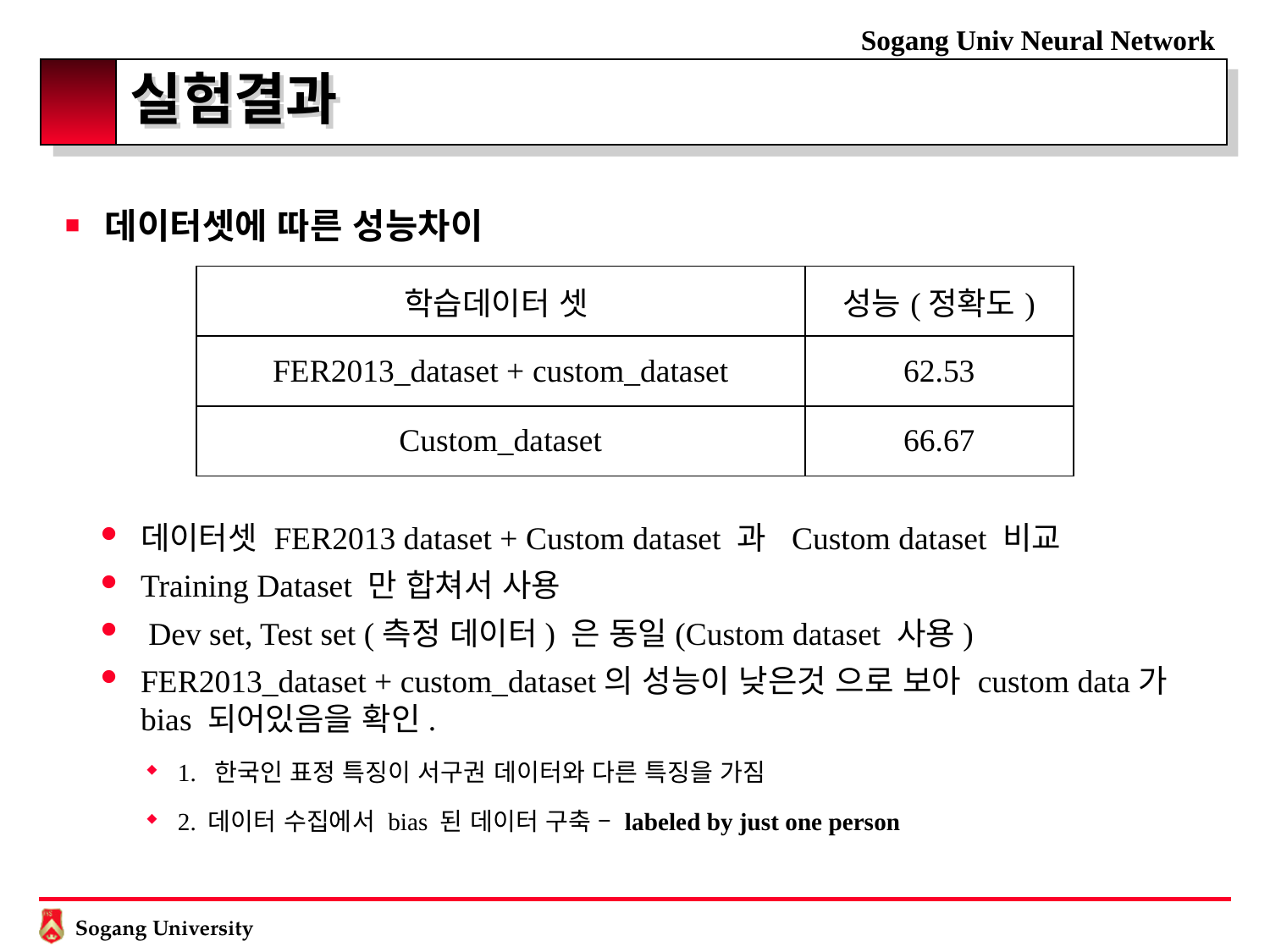

# 실험결과
데이터셋에 따른 성능차이

데이터셋 FER2013 dataset + Custom dataset 과  Custom dataset 비교
Training Dataset 만 합쳐서 사용
 Dev set, Test set (측정 데이터) 은 동일(Custom dataset 사용)
FER2013_dataset + custom_dataset의 성능이 낮은것 으로 보아 custom data가 bias 되어있음을 확인.
1.  한국인 표정 특징이 서구권 데이터와 다른 특징을 가짐
2. 데이터 수집에서 bias 된 데이터 구축 – labeled by just one person

| 학습데이터 셋 | 성능(정확도) |
| --- | --- |
| FER2013\_dataset + custom\_dataset | 62.53 |
| Custom\_dataset | 66.67 |